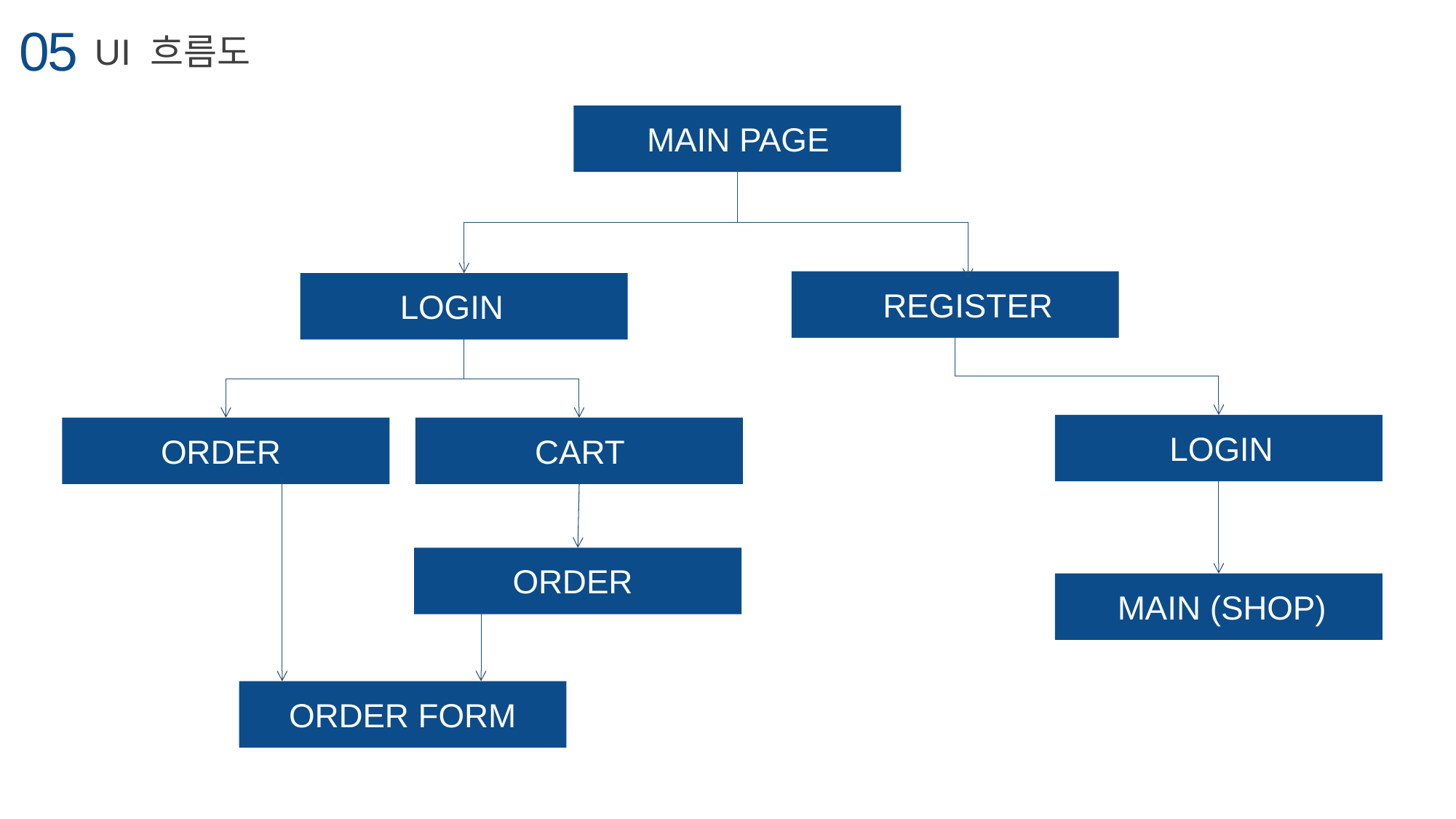

05
UI 흐름도

MAIN PAGE

REGISTER

LOGIN

LOGIN

CART

ORDER

ORDER

MAIN (SHOP)

ORDER FORM